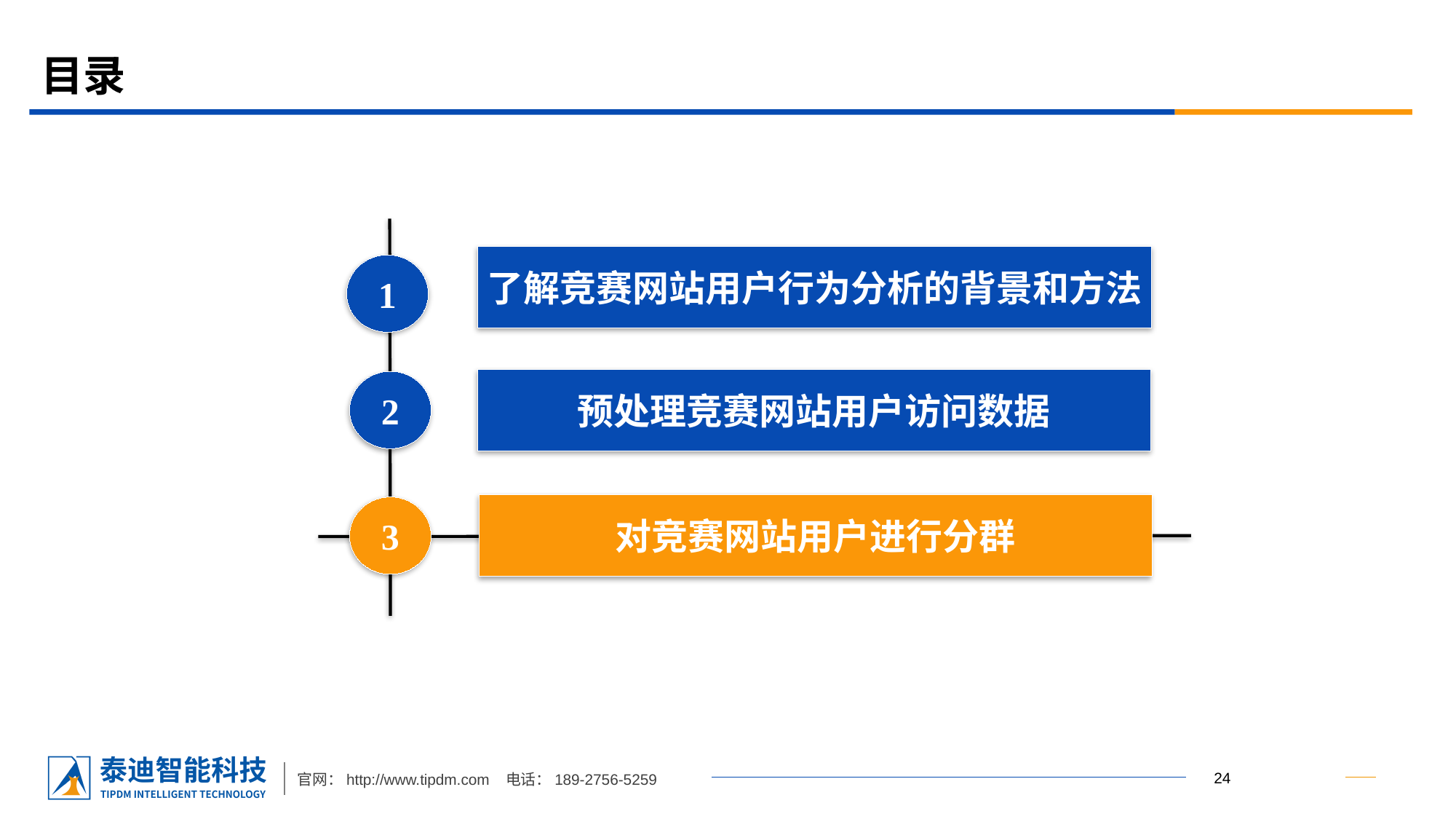

# 目录
了解竞赛网站用户行为分析的背景和方法
1
预处理竞赛网站用户访问数据
2
对竞赛网站用户进行分群
3